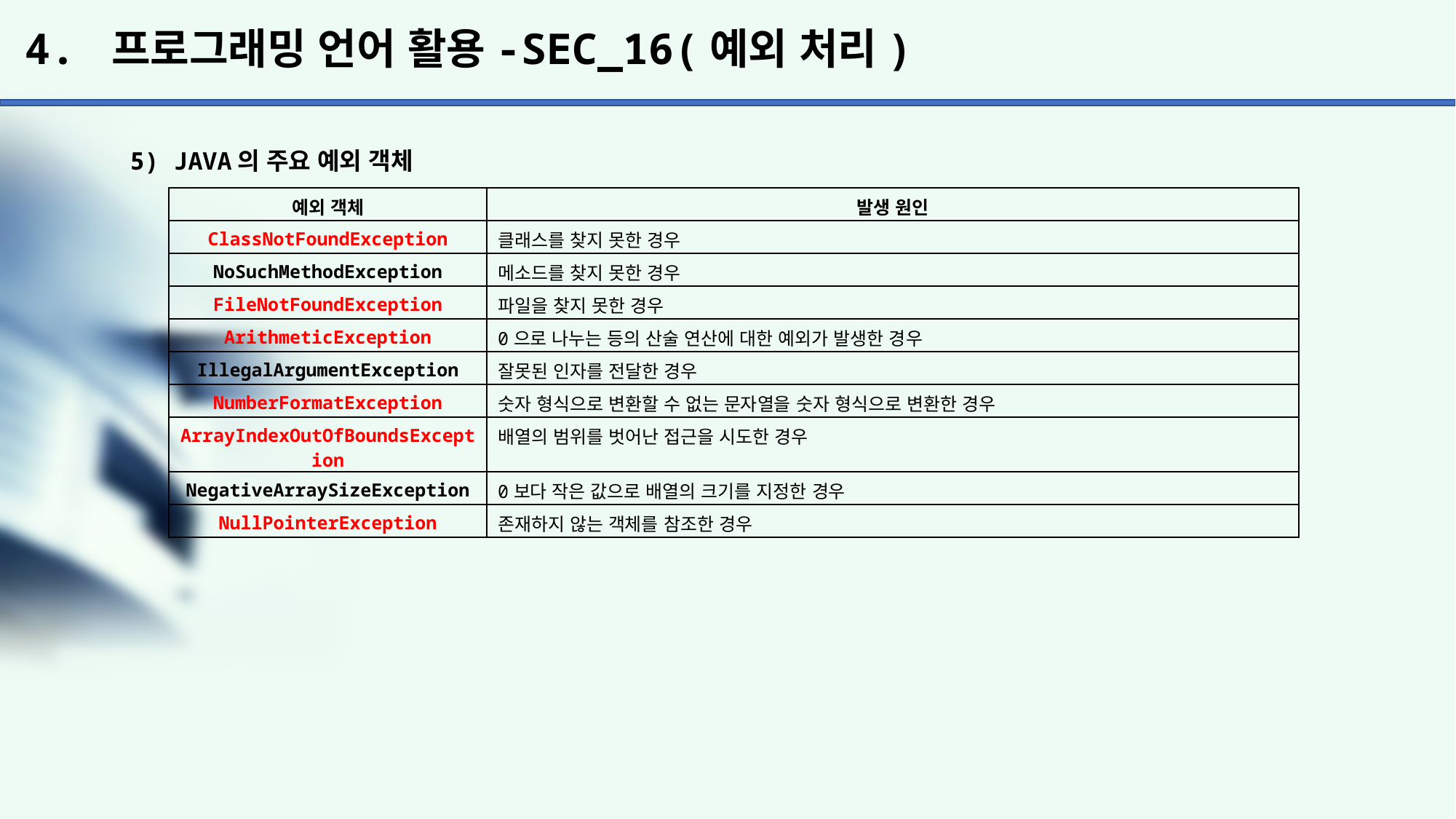

# 4. 프로그래밍 언어 활용-SEC_16(예외 처리)
5) JAVA의 주요 예외 객체

| 예외 객체 | 발생 원인 |
| --- | --- |
| ClassNotFoundException | 클래스를 찾지 못한 경우 |
| NoSuchMethodException | 메소드를 찾지 못한 경우 |
| FileNotFoundException | 파일을 찾지 못한 경우 |
| ArithmeticException | 0으로 나누는 등의 산술 연산에 대한 예외가 발생한 경우 |
| IllegalArgumentException | 잘못된 인자를 전달한 경우 |
| NumberFormatException | 숫자 형식으로 변환할 수 없는 문자열을 숫자 형식으로 변환한 경우 |
| ArrayIndexOutOfBoundsException | 배열의 범위를 벗어난 접근을 시도한 경우 |
| NegativeArraySizeException | 0보다 작은 값으로 배열의 크기를 지정한 경우 |
| NullPointerException | 존재하지 않는 객체를 참조한 경우 |